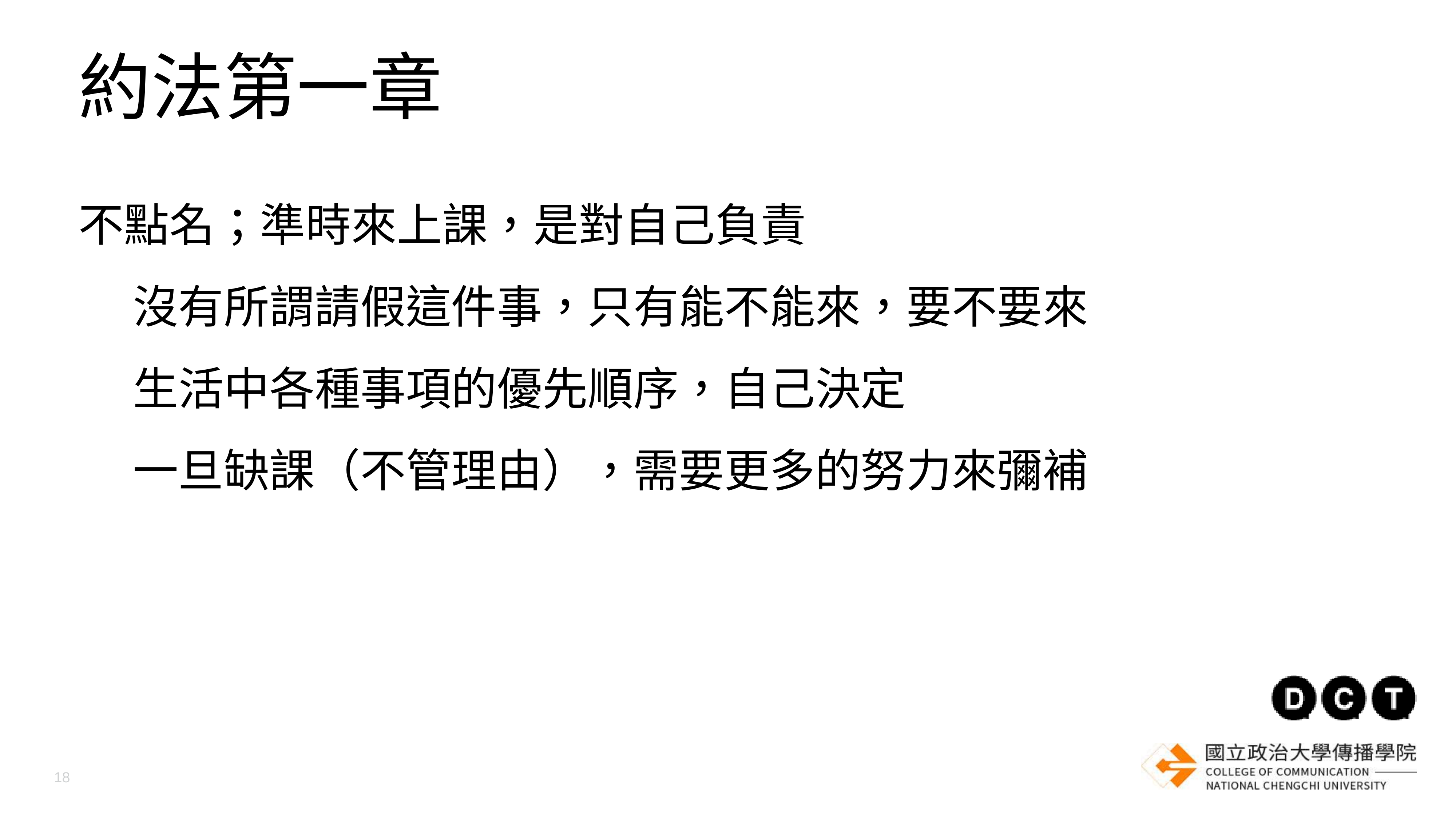

約法第一章
不點名；準時來上課，是對自己負責
	沒有所謂請假這件事，只有能不能來，要不要來
	生活中各種事項的優先順序，自己決定
	一旦缺課（不管理由），需要更多的努力來彌補